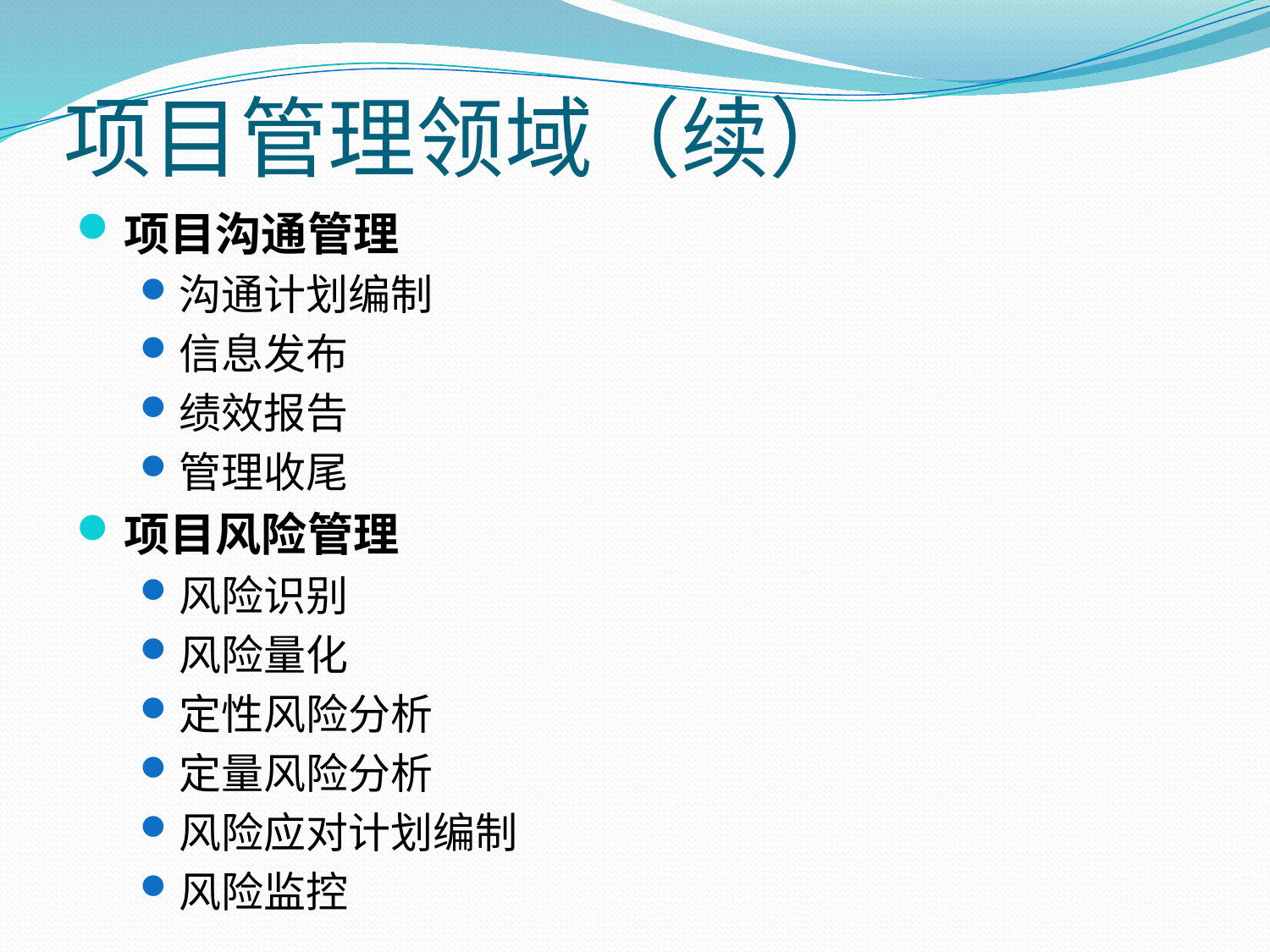

# 项目管理领域（续）
项目沟通管理
沟通计划编制
信息发布
绩效报告
管理收尾
项目风险管理
风险识别
风险量化
定性风险分析
定量风险分析
风险应对计划编制
风险监控